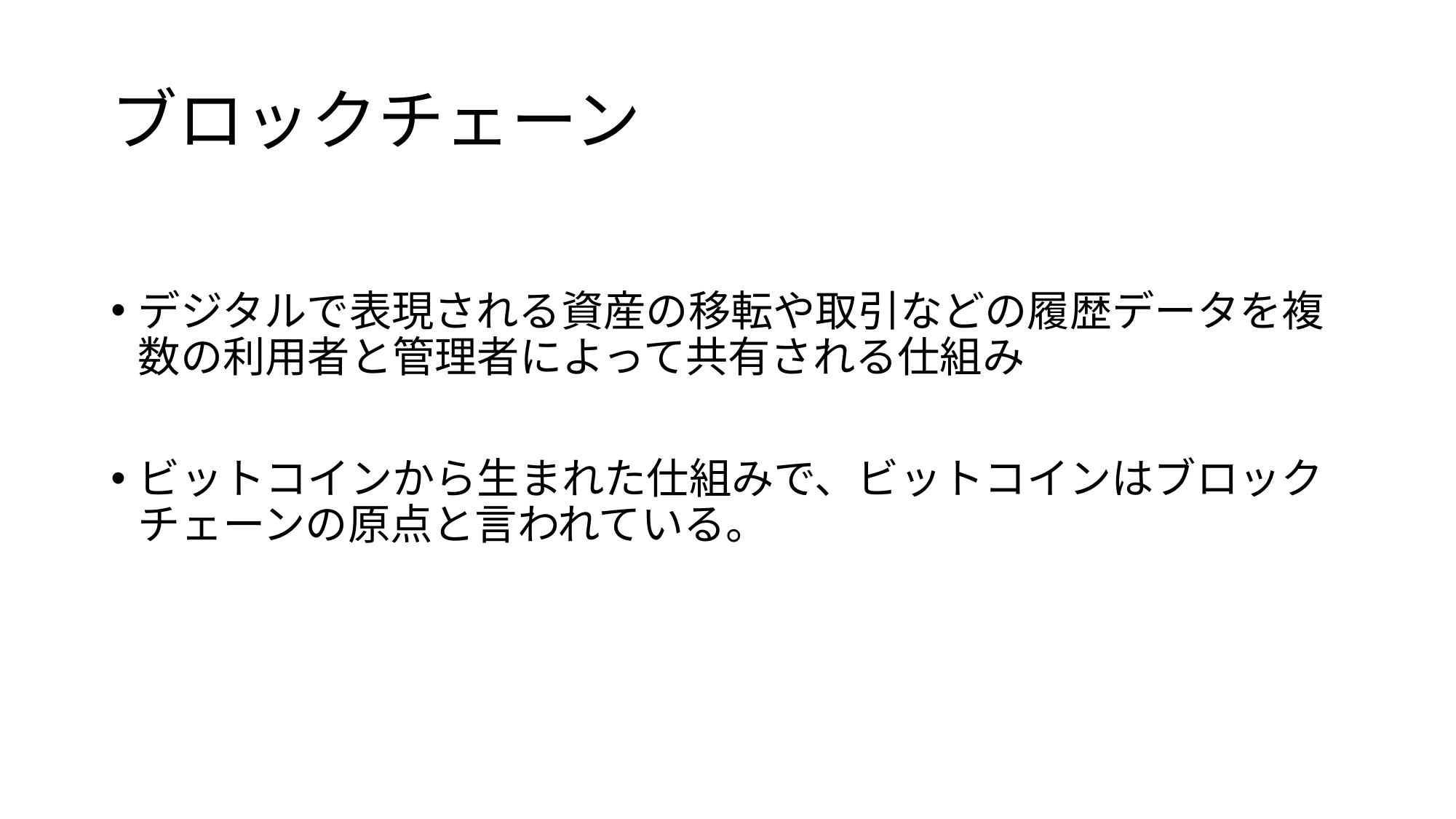

# ブロックチェーン

デジタルで表現される資産の移転や取引などの履歴データを複数の利用者と管理者によって共有される仕組み

ビットコインから生まれた仕組みで、ビットコインはブロックチェーンの原点と言われている。